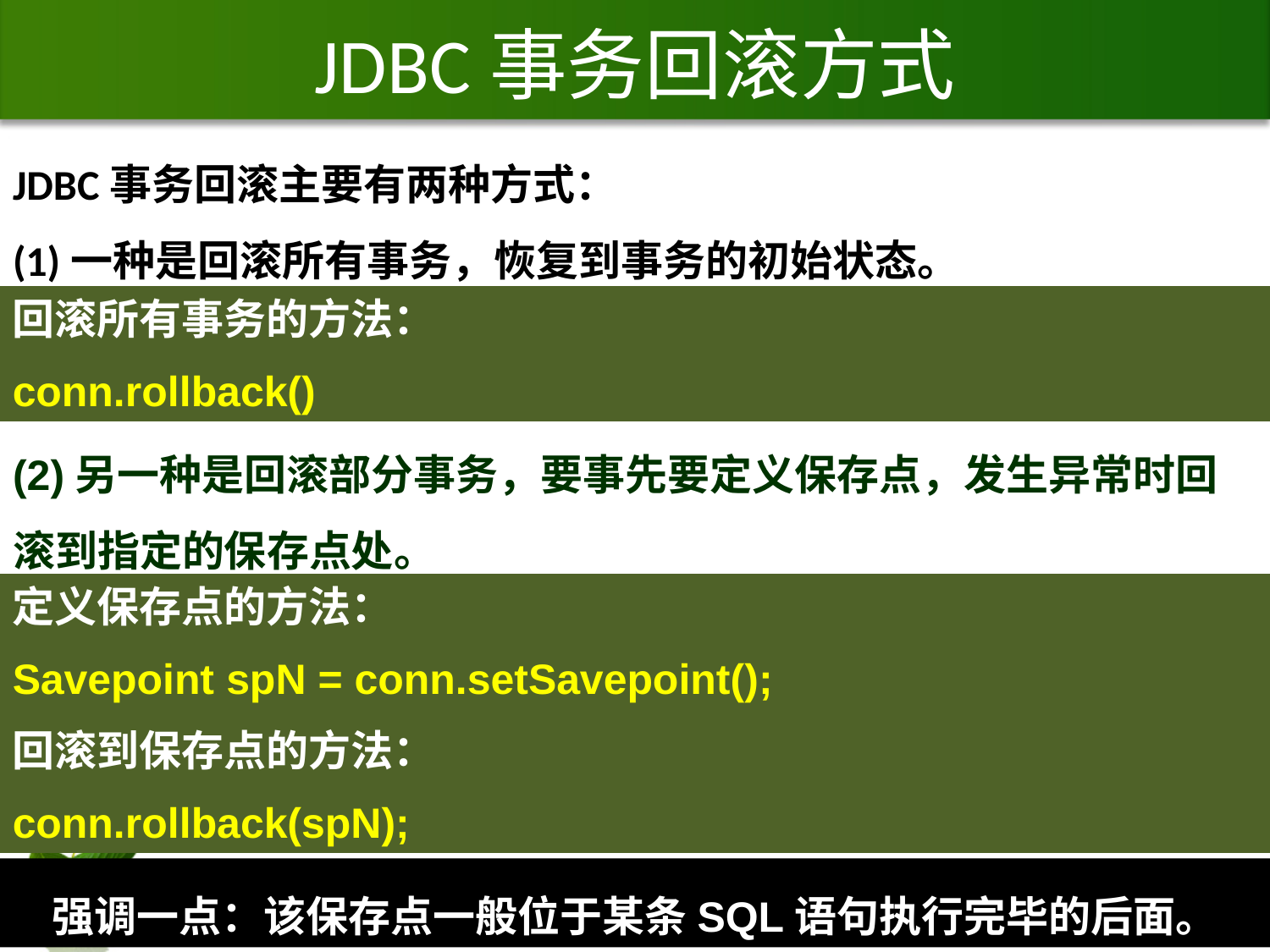

# JDBC事务回滚方式
JDBC事务回滚主要有两种方式：
(1)一种是回滚所有事务，恢复到事务的初始状态。
回滚所有事务的方法：
conn.rollback()
(2)另一种是回滚部分事务，要事先要定义保存点，发生异常时回滚到指定的保存点处。
定义保存点的方法：
Savepoint spN = conn.setSavepoint();
回滚到保存点的方法：
conn.rollback(spN);
强调一点：该保存点一般位于某条SQL语句执行完毕的后面。